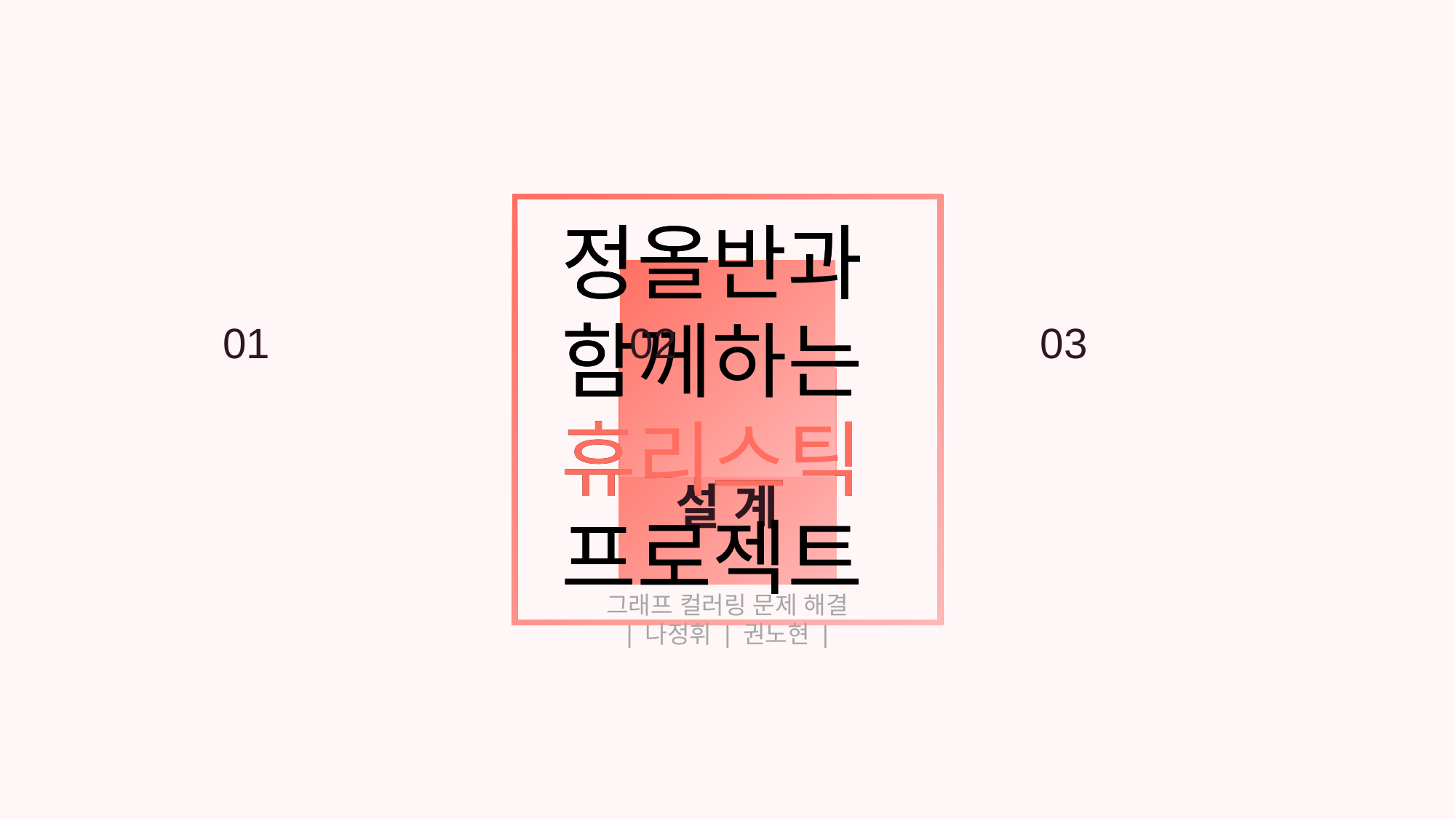

정올반과
함께하는
휴리스틱
프로젝트

정올반과
함께하는
휴리스틱
프로젝트

01
02
03
성능
모 델
설 계
그래프 컬러링
그래프 컬러링 문제 해결
| 나정휘 | 권노현 |